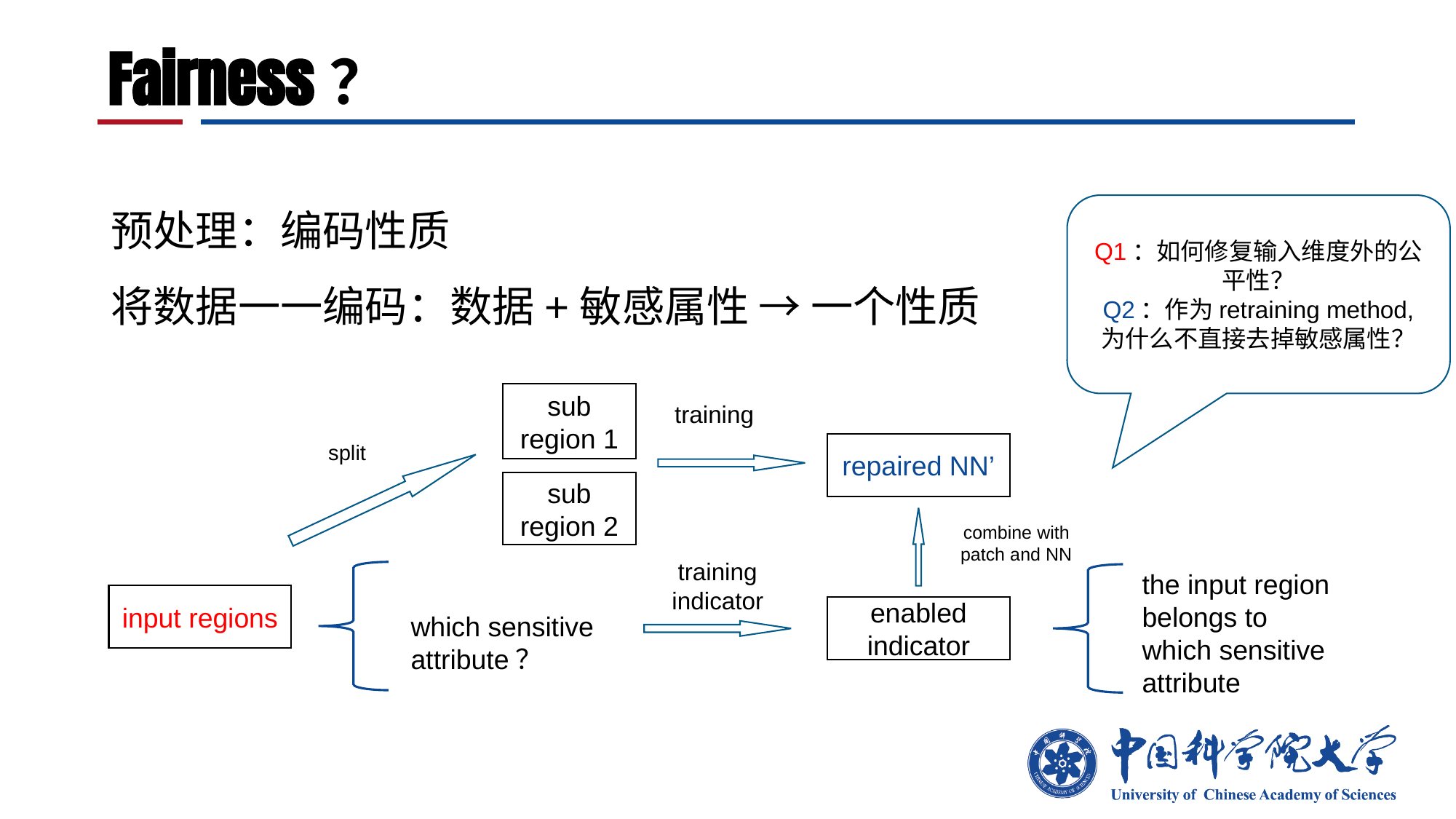

# Fairness？

预处理：编码性质
将数据一一编码：数据+敏感属性 → 一个性质

Q1：如何修复输入维度外的公平性？
Q2：作为retraining method, 为什么不直接去掉敏感属性？
sub region 1
training
split
repaired NN’

sub
region 2

combine with patch and NN

training indicator

the input region
belongs to which sensitive attribute

which sensitive attribute？
input regions
enabled indicator